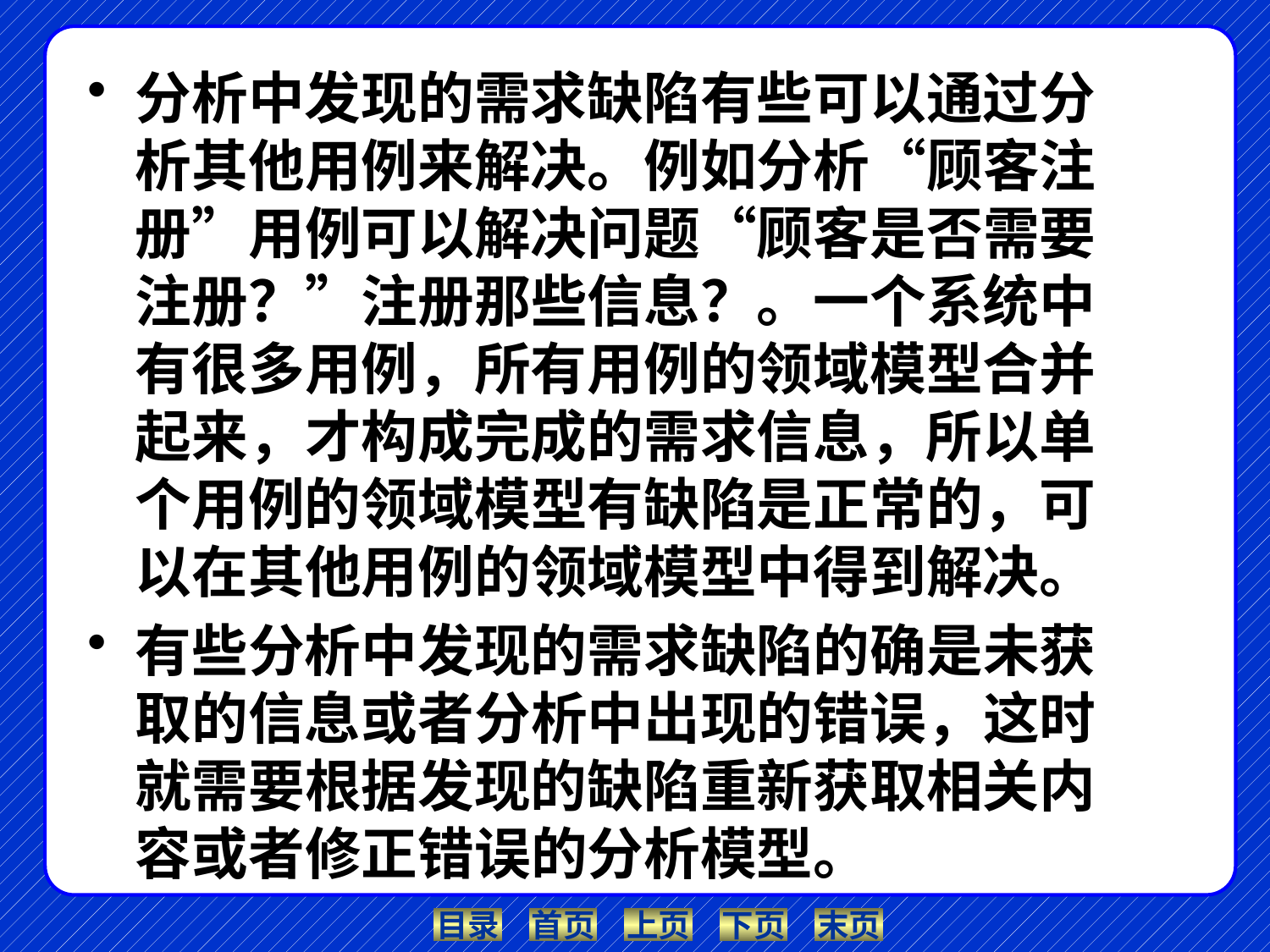

分析中发现的需求缺陷有些可以通过分析其他用例来解决。例如分析“顾客注册”用例可以解决问题“顾客是否需要注册？”注册那些信息？。一个系统中有很多用例，所有用例的领域模型合并起来，才构成完成的需求信息，所以单个用例的领域模型有缺陷是正常的，可以在其他用例的领域模型中得到解决。
有些分析中发现的需求缺陷的确是未获取的信息或者分析中出现的错误，这时就需要根据发现的缺陷重新获取相关内容或者修正错误的分析模型。